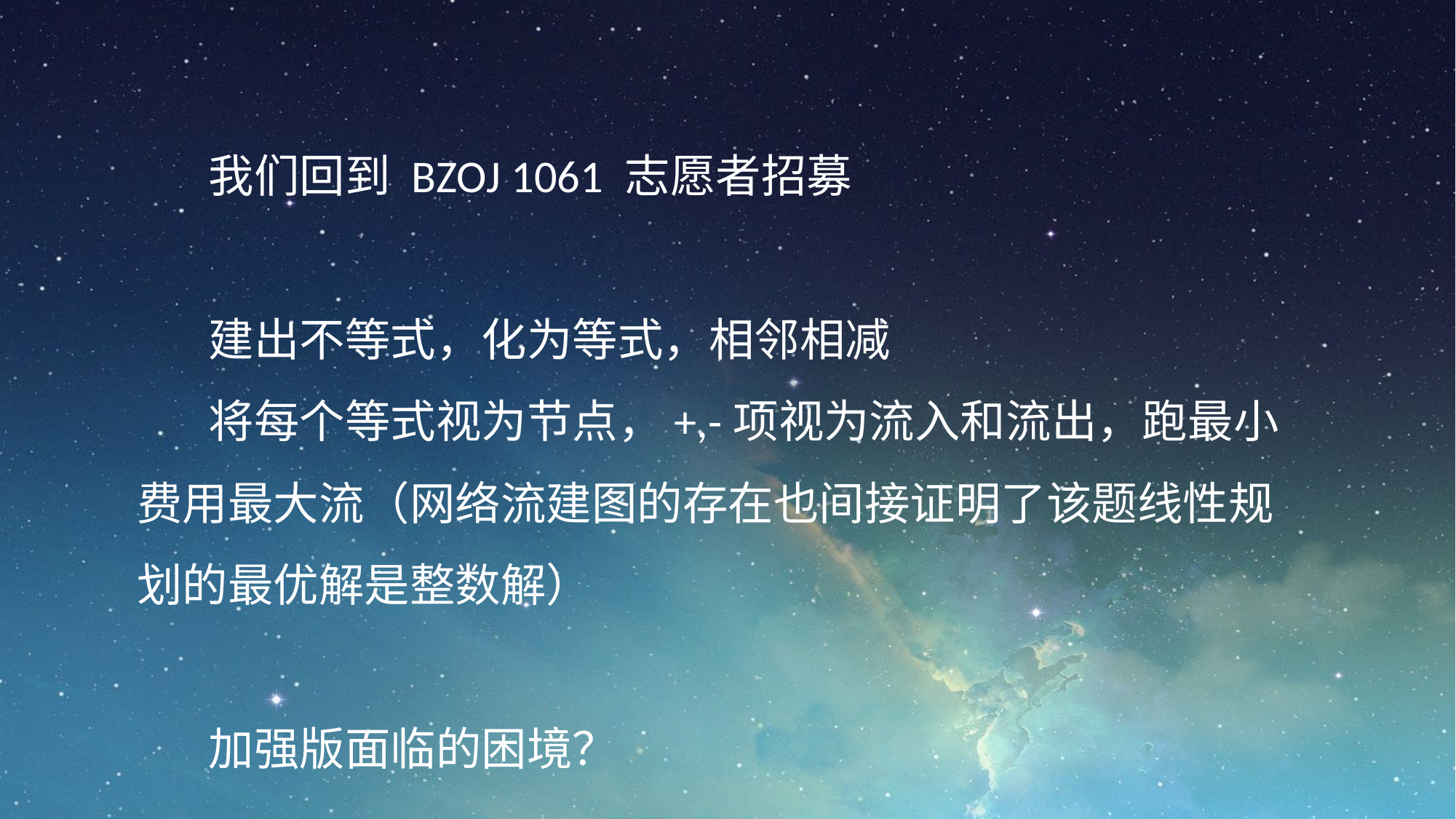

我们回到 BZOJ 1061 志愿者招募

建出不等式，化为等式，相邻相减
将每个等式视为节点，+,-项视为流入和流出，跑最小费用最大流（网络流建图的存在也间接证明了该题线性规划的最优解是整数解）

加强版面临的困境？